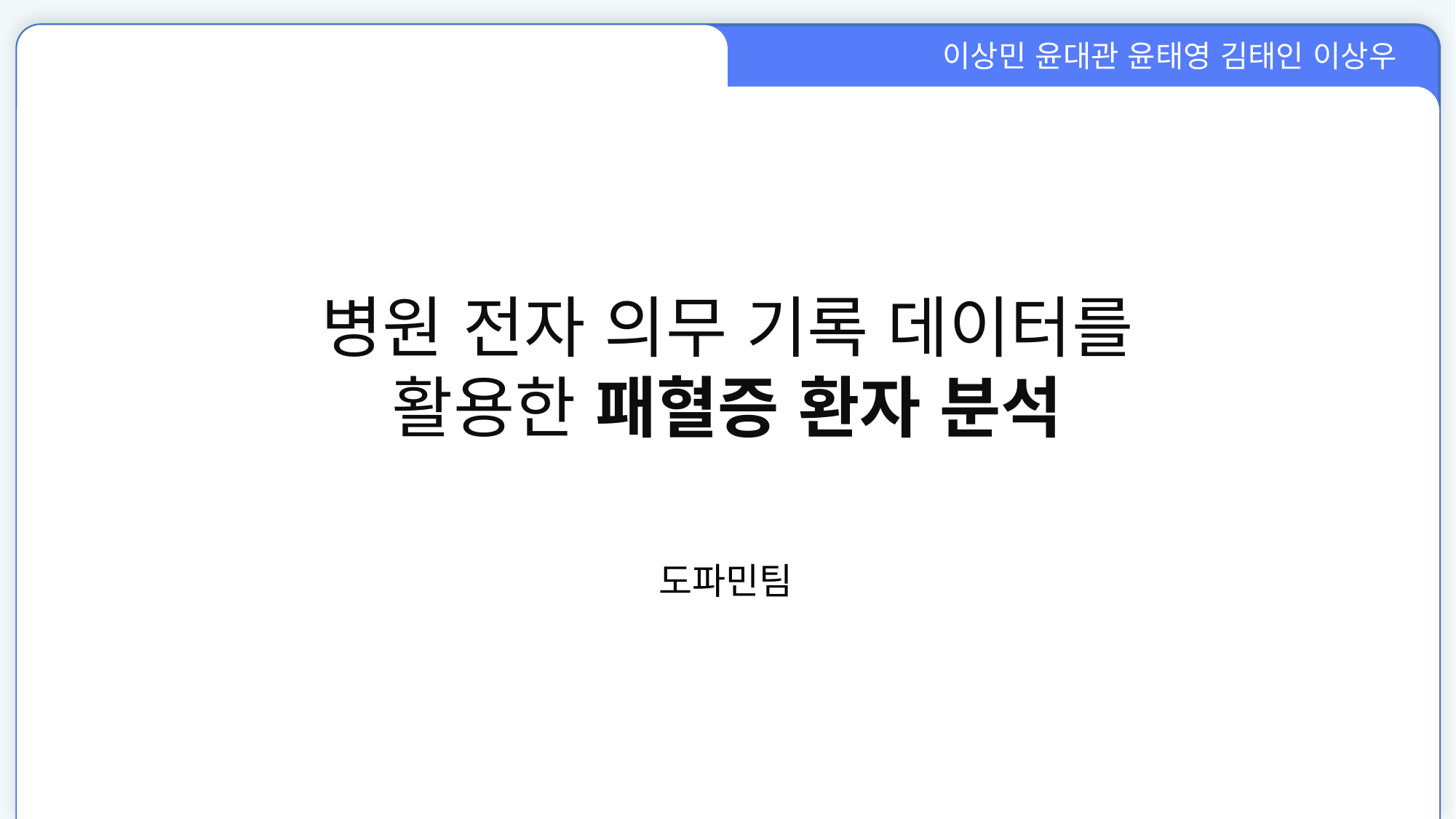

이상민 윤대관 윤태영 김태인 이상우
병원 전자 의무 기록 데이터를 활용한 패혈증 환자 분석
도파민팀